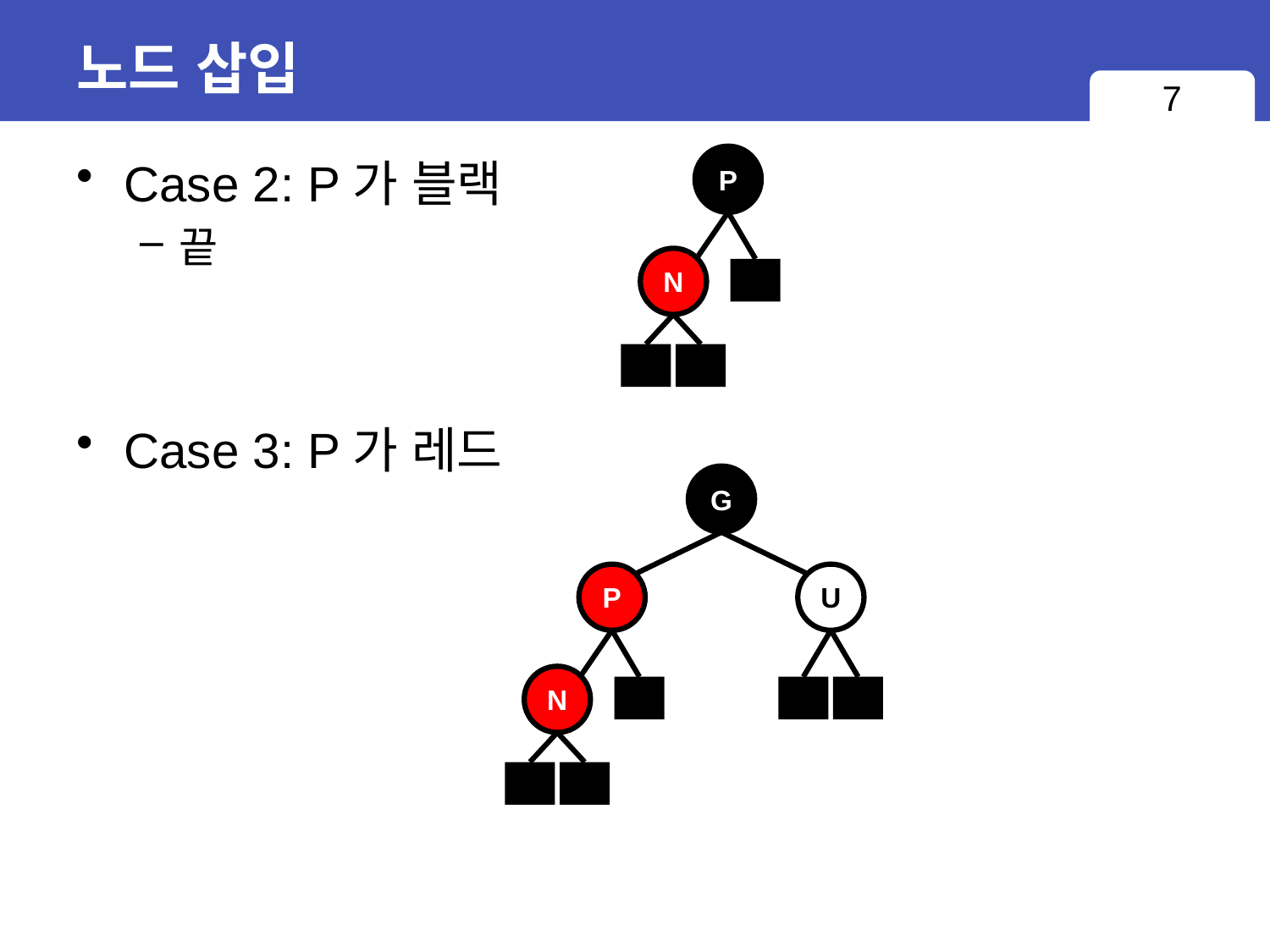

# 노드 삽입
7
Case 2: P가 블랙
끝

Case 3: P가 레드
P
N

G
P
U
N